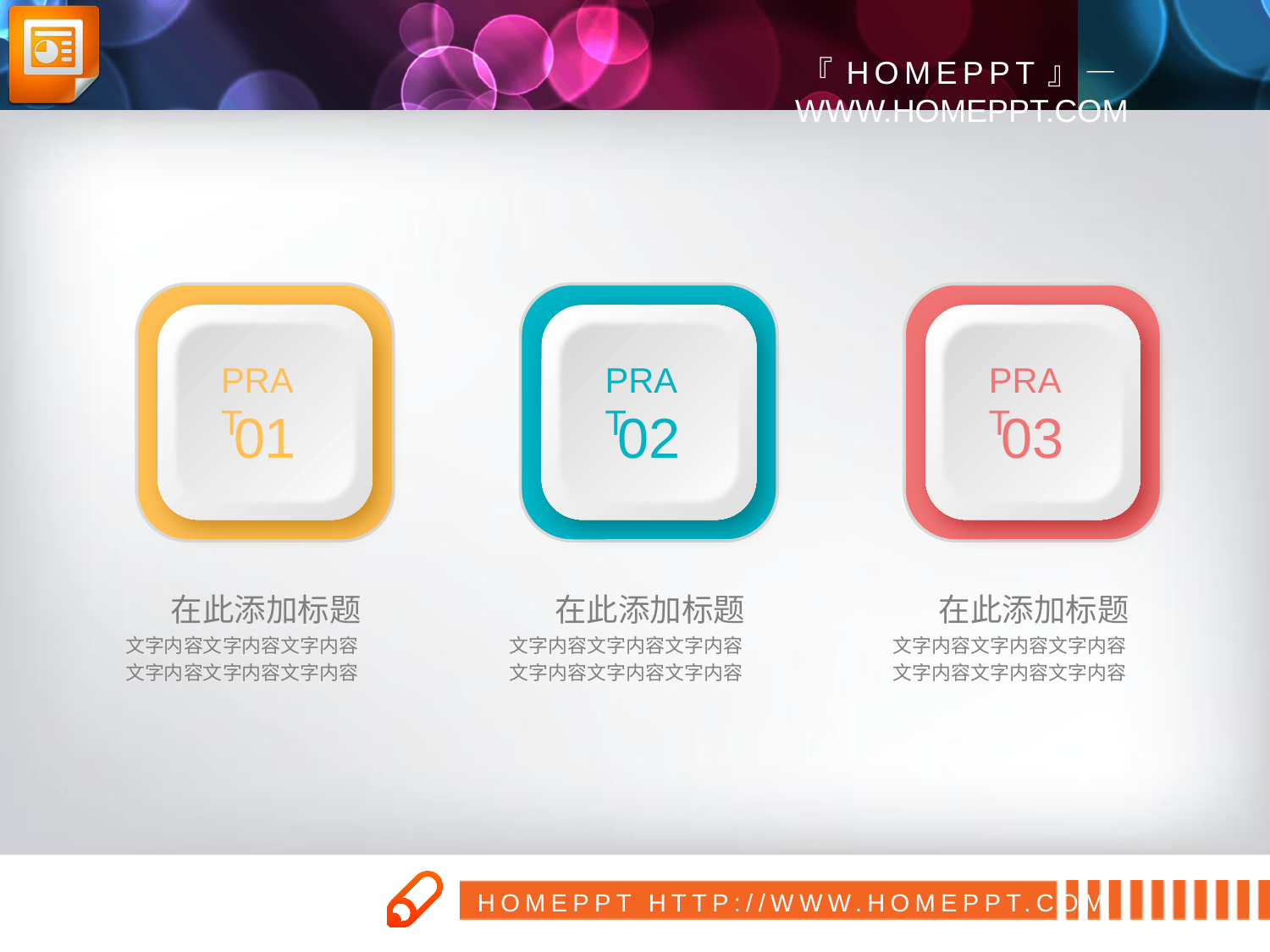

PRAT
01
PRAT
02
PRAT
03
在此添加标题
文字内容文字内容文字内容
文字内容文字内容文字内容
在此添加标题
文字内容文字内容文字内容
文字内容文字内容文字内容
在此添加标题
文字内容文字内容文字内容
文字内容文字内容文字内容